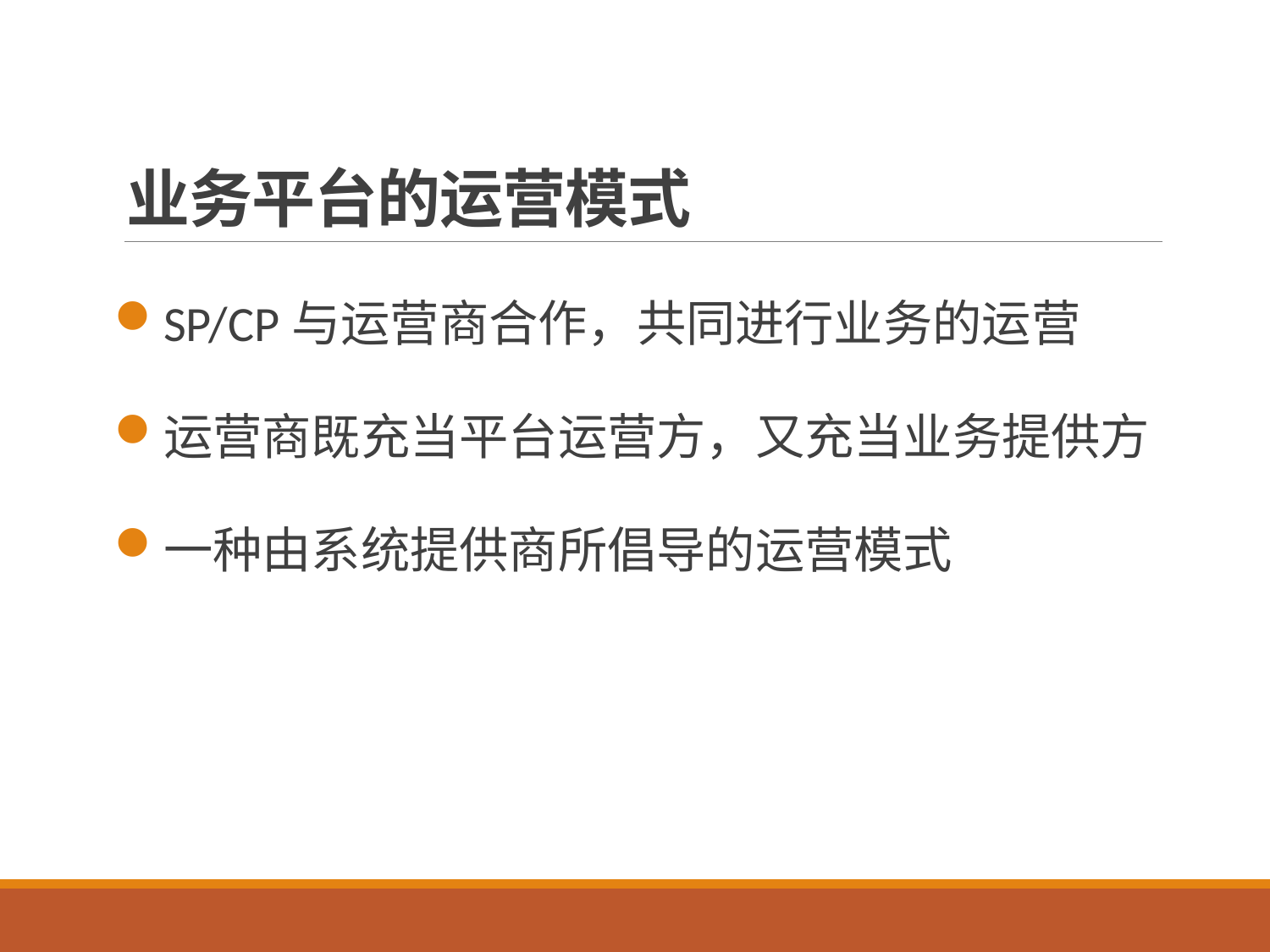

# 业务平台的运营模式
SP/CP与运营商合作，共同进行业务的运营
运营商既充当平台运营方，又充当业务提供方
一种由系统提供商所倡导的运营模式